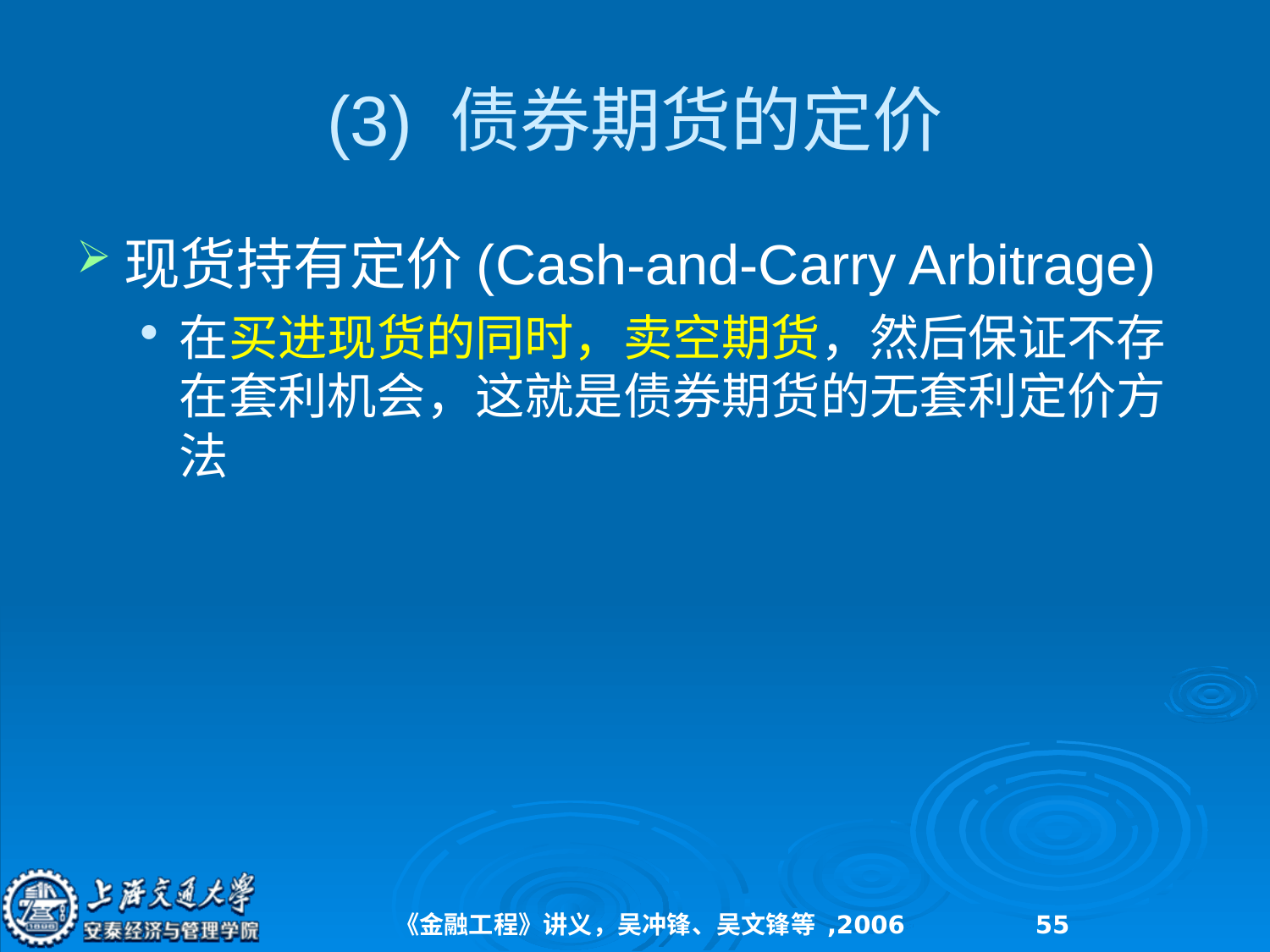

# (3) 债券期货的定价
现货持有定价(Cash-and-Carry Arbitrage)
在买进现货的同时，卖空期货，然后保证不存在套利机会，这就是债券期货的无套利定价方法